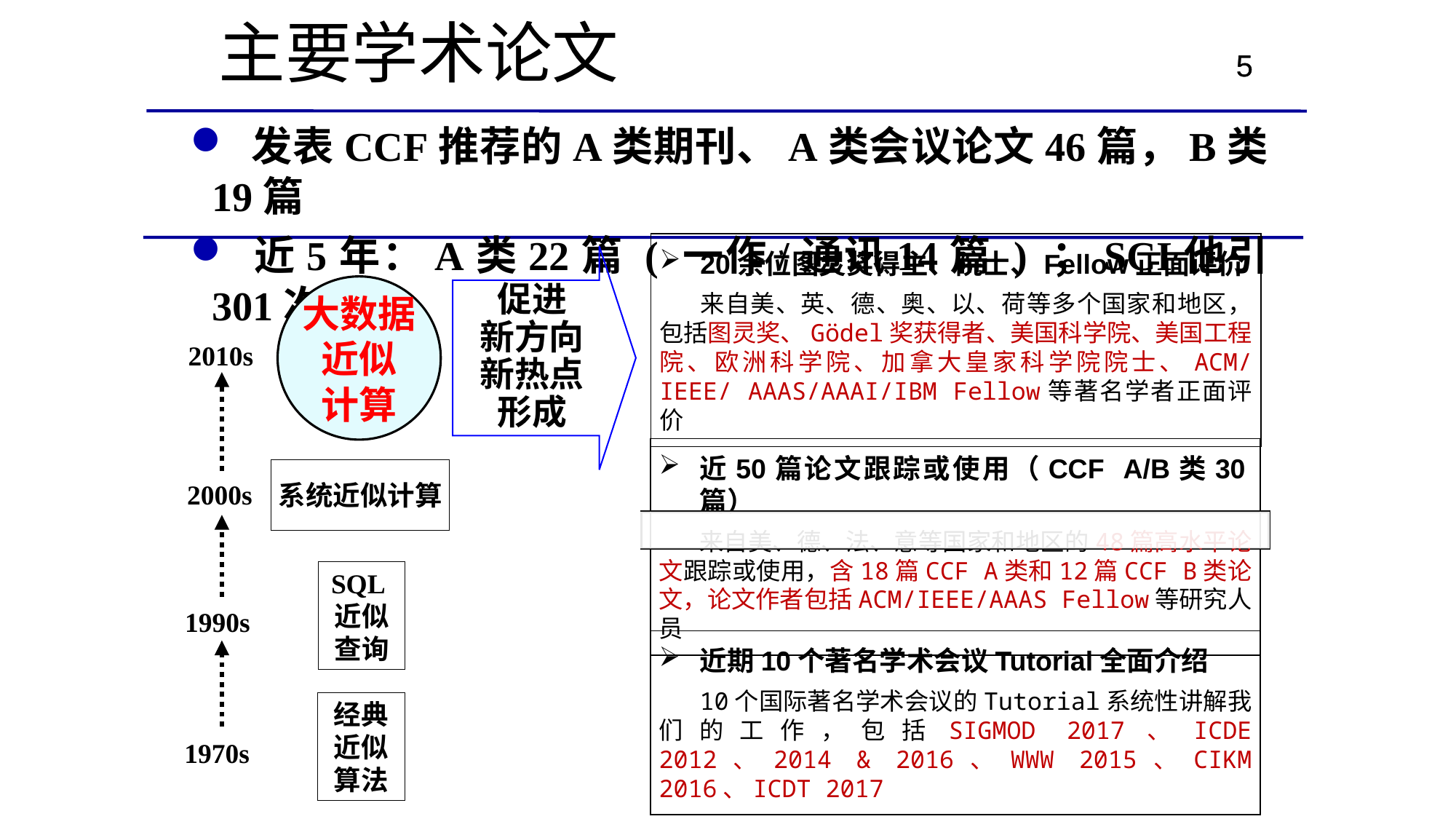

# 主要学术论文
5
5
 发表CCF推荐的A类期刊、A类会议论文46篇，B类19篇
 近5年：A类22篇 ( 一作/通讯14篇 ) ；SCI他引301次

20余位图灵奖得主、院士、Fellow正面评价
来自美、英、德、奥、以、荷等多个国家和地区，包括图灵奖、Gödel奖获得者、美国科学院、美国工程院、欧洲科学院、加拿大皇家科学院院士、ACM/IEEE/ AAAS/AAAI/IBM Fellow等著名学者正面评价
大数据
近似
计算
促进
新方向
新热点
形成
2010s
系统近似计算
2000s
SQL近似查询
1990s
经典近似算法
1970s
近50篇论文跟踪或使用（CCF  A/B类30篇）
来自美、德、法、意等国家和地区的48篇高水平论文跟踪或使用，含18篇CCF A类和12篇CCF B类论文，论文作者包括ACM/IEEE/AAAS Fellow等研究人员

近期10个著名学术会议Tutorial全面介绍
10个国际著名学术会议的Tutorial系统性讲解我们的工作，包括SIGMOD 2017、ICDE 2012、2014 & 2016、WWW 2015、CIKM 2016、ICDT 2017
5
5
5